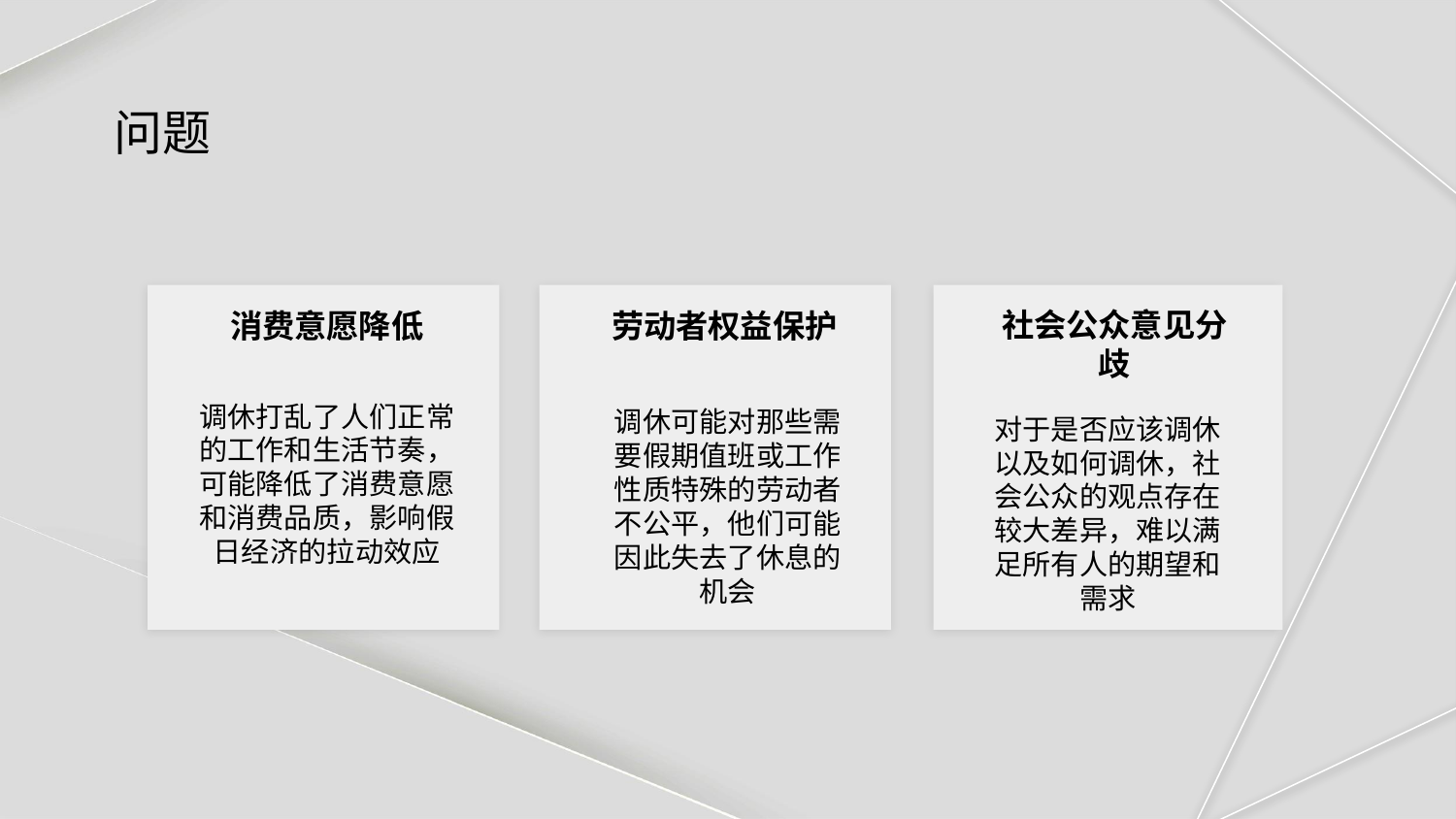

问题

# 消费意愿降低
劳动者权益保护
社会公众意见分歧
调休打乱了人们正常的工作和生活节奏，可能降低了消费意愿和消费品质，影响假日经济的拉动效应
调休可能对那些需要假期值班或工作性质特殊的劳动者不公平，他们可能因此失去了休息的机会
对于是否应该调休以及如何调休，社会公众的观点存在较大差异，难以满足所有人的期望和需求